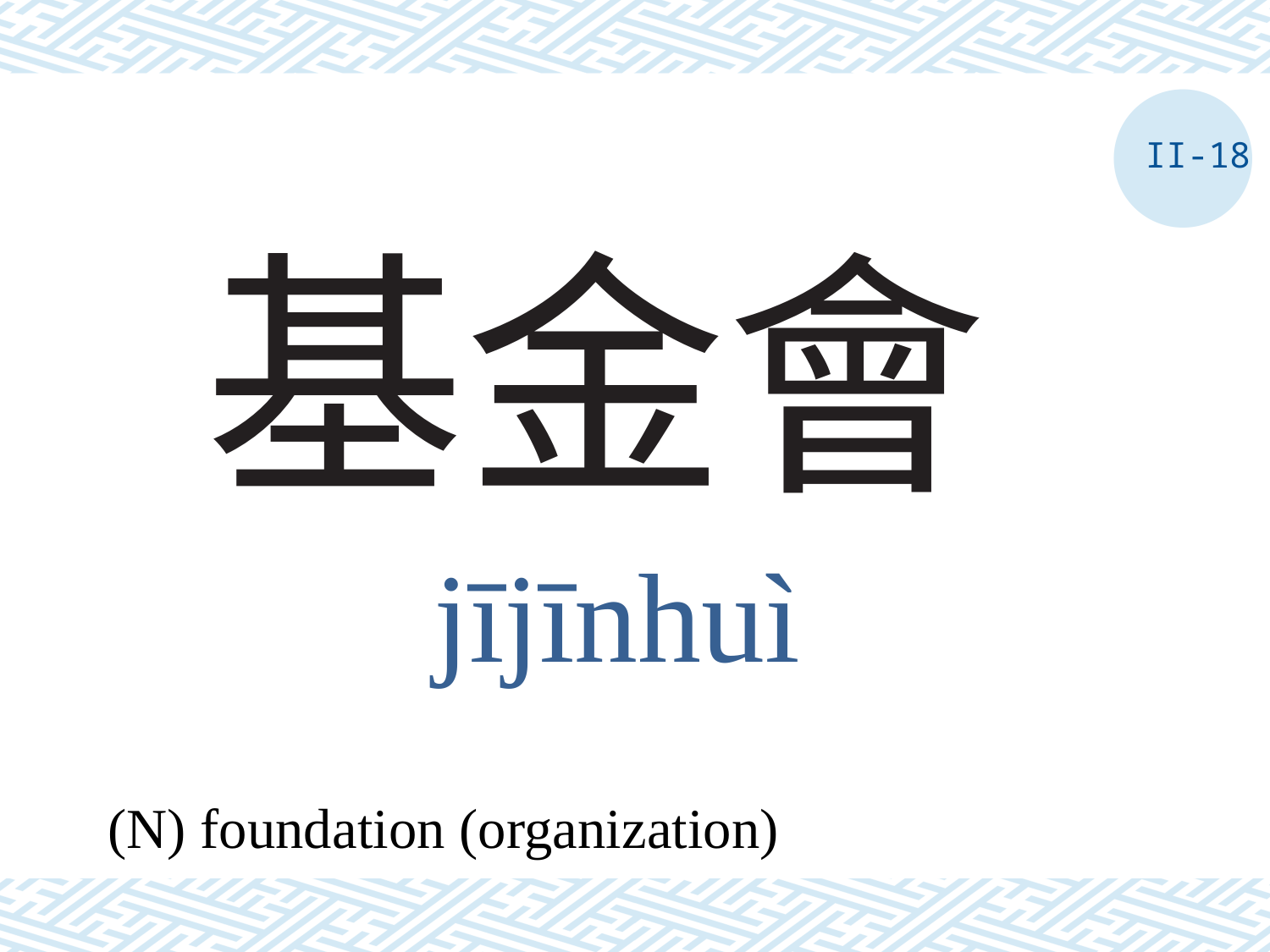

II-18

# 基金會
jījīnhuì
(N) foundation (organization)